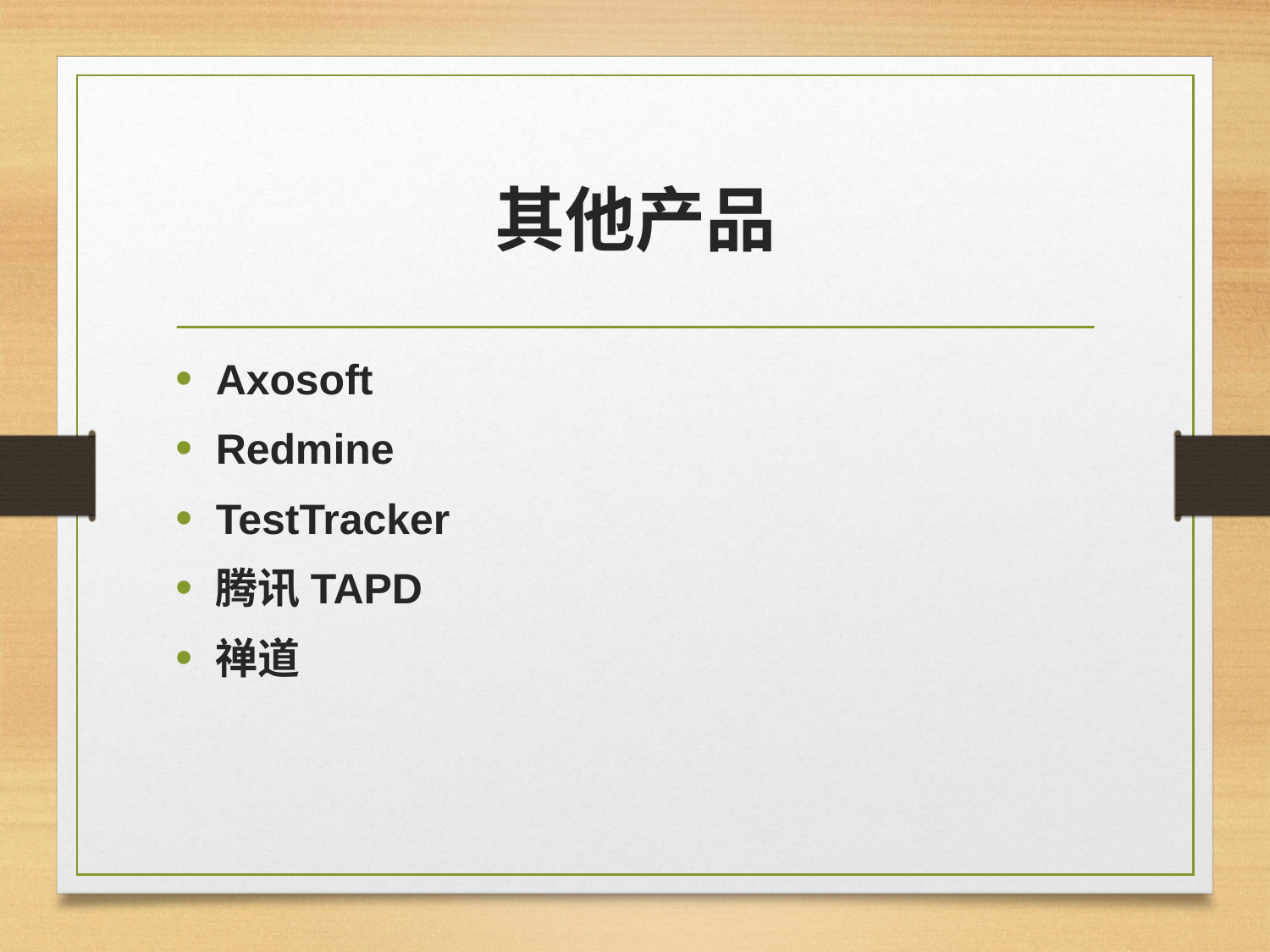

# 其他产品
Axosoft
Redmine
TestTracker
腾讯TAPD
禅道